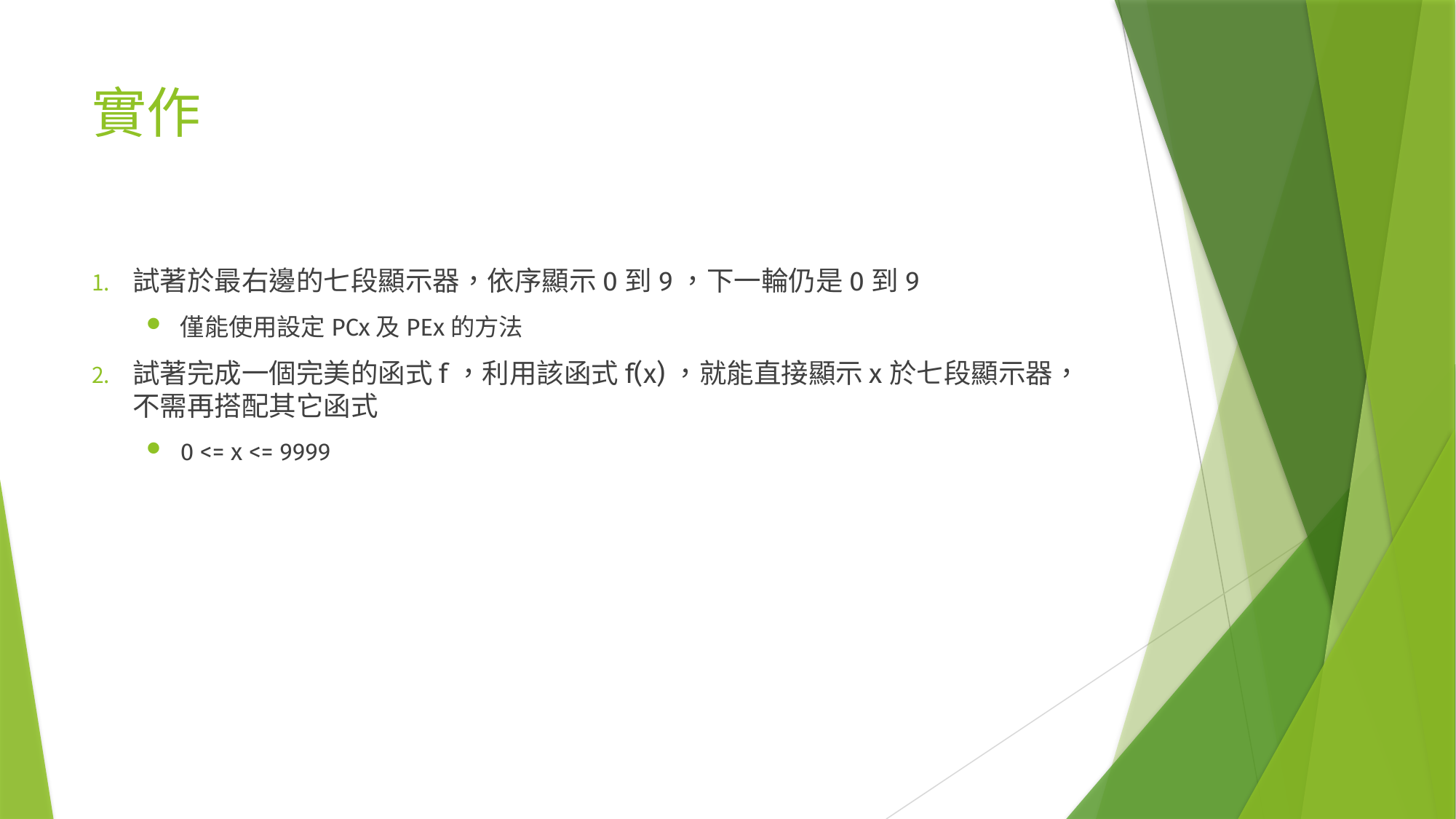

# 實作
試著於最右邊的七段顯示器，依序顯示0到9，下一輪仍是0到9
僅能使用設定PCx及PEx的方法
試著完成一個完美的函式f，利用該函式f(x)，就能直接顯示x於七段顯示器，不需再搭配其它函式
0 <= x <= 9999